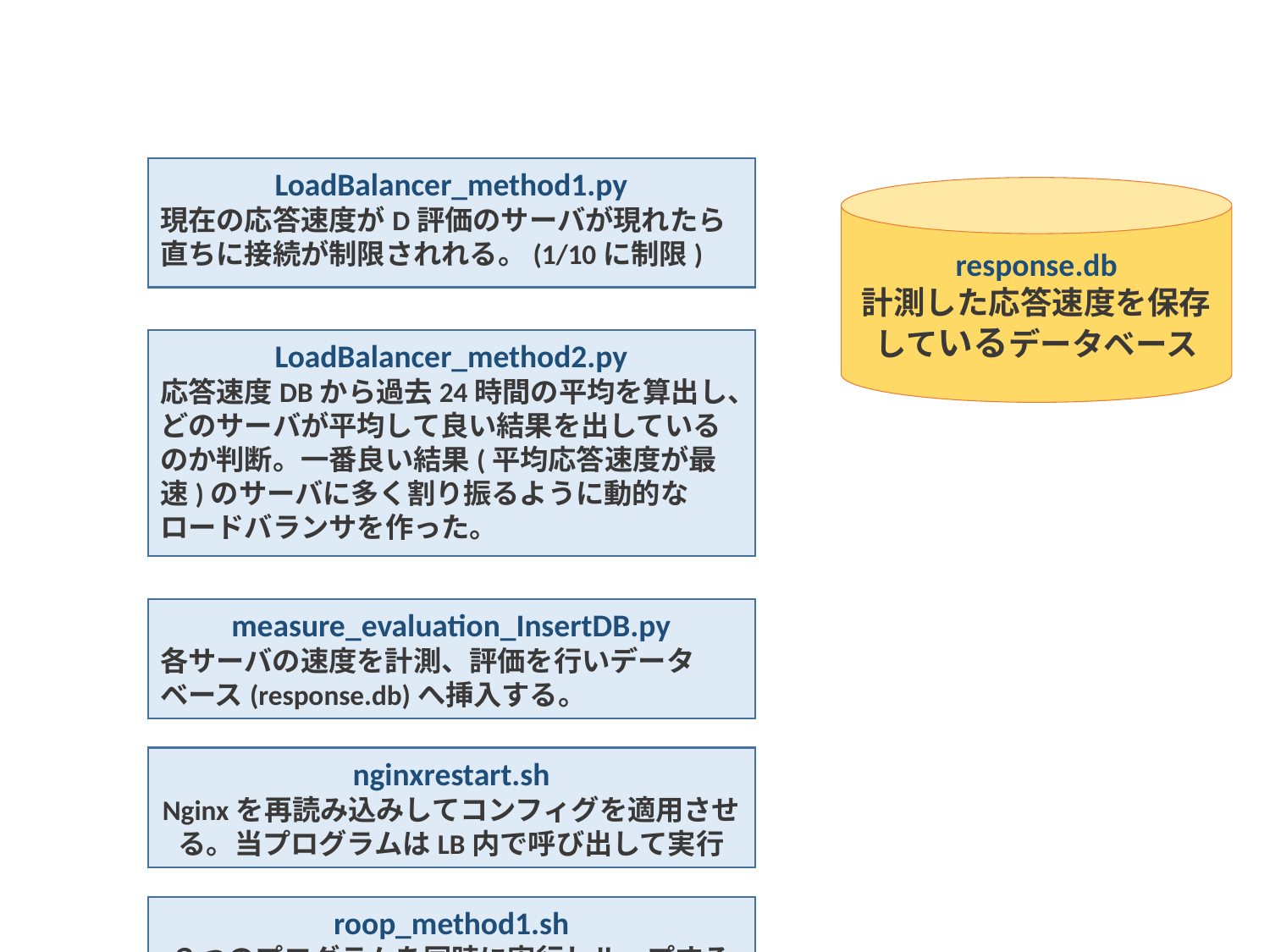

LoadBalancer_method1.py
現在の応答速度がD評価のサーバが現れたら直ちに接続が制限されれる。(1/10に制限)

response.db
計測した応答速度を保存しているデータベース
LoadBalancer_method2.py
応答速度DBから過去24時間の平均を算出し、どのサーバが平均して良い結果を出しているのか判断。一番良い結果(平均応答速度が最速)のサーバに多く割り振るように動的なロードバランサを作った。

measure_evaluation_InsertDB.py
各サーバの速度を計測、評価を行いデータベース(response.db)へ挿入する。
nginxrestart.sh
Nginxを再読み込みしてコンフィグを適用させる。当プログラムはLB内で呼び出して実行
roop_method1.sh
２つのプログラムを同時に実行しループするようにしたシェル．Waitは60S